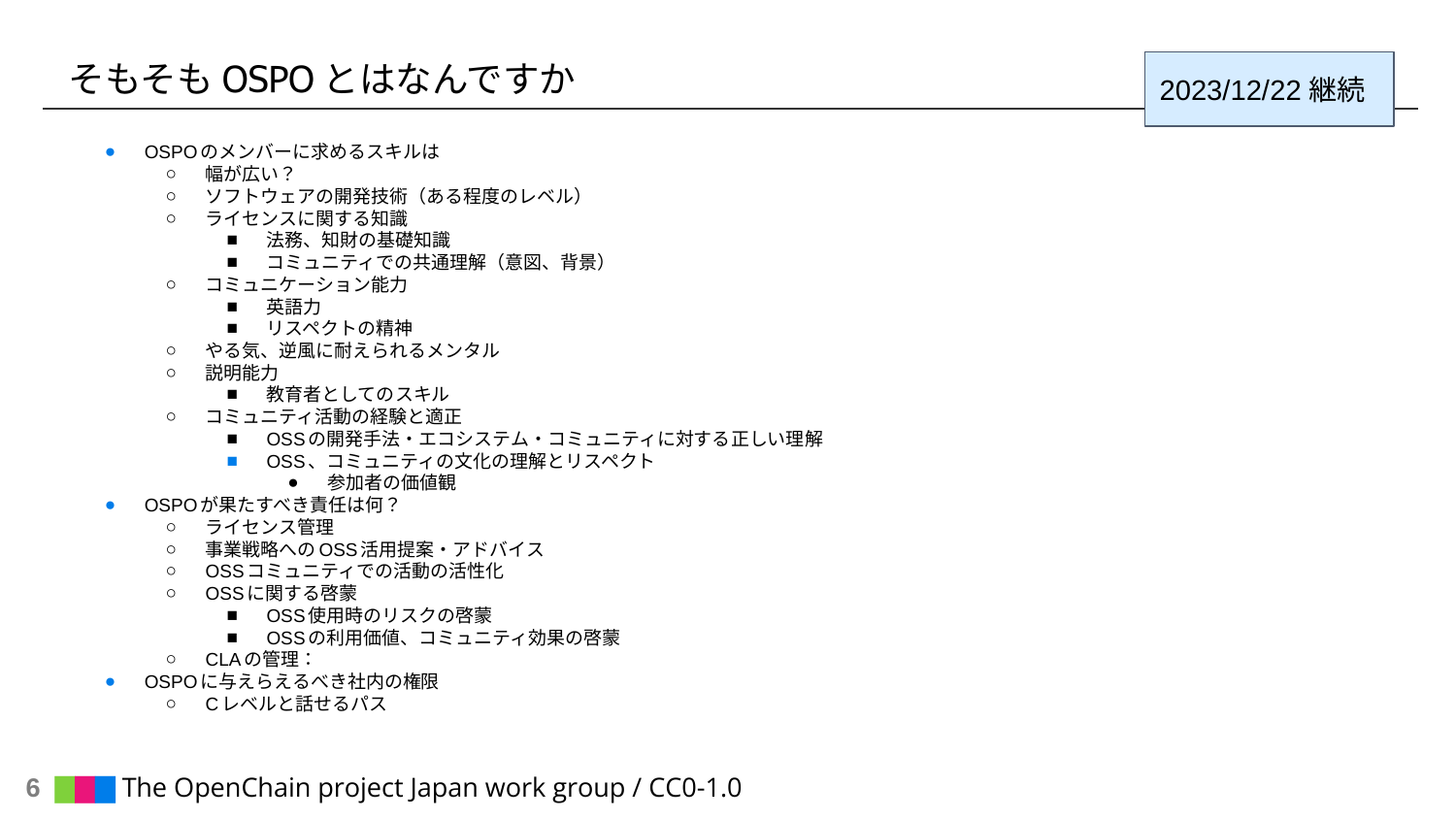

# そもそもOSPOとはなんですか
2023/12/22継続
OSPOのメンバーに求めるスキルは
幅が広い？
ソフトウェアの開発技術（ある程度のレベル）
ライセンスに関する知識
法務、知財の基礎知識
コミュニティでの共通理解（意図、背景）
コミュニケーション能力
英語力
リスペクトの精神
やる気、逆風に耐えられるメンタル
説明能力
教育者としてのスキル
コミュニティ活動の経験と適正
OSSの開発手法・エコシステム・コミュニティに対する正しい理解
OSS、コミュニティの文化の理解とリスペクト
参加者の価値観
OSPOが果たすべき責任は何？
ライセンス管理
事業戦略へのOSS活用提案・アドバイス
OSSコミュニティでの活動の活性化
OSSに関する啓蒙
OSS使用時のリスクの啓蒙
OSSの利用価値、コミュニティ効果の啓蒙
CLAの管理：
OSPOに与えらえるべき社内の権限
Cレベルと話せるパス